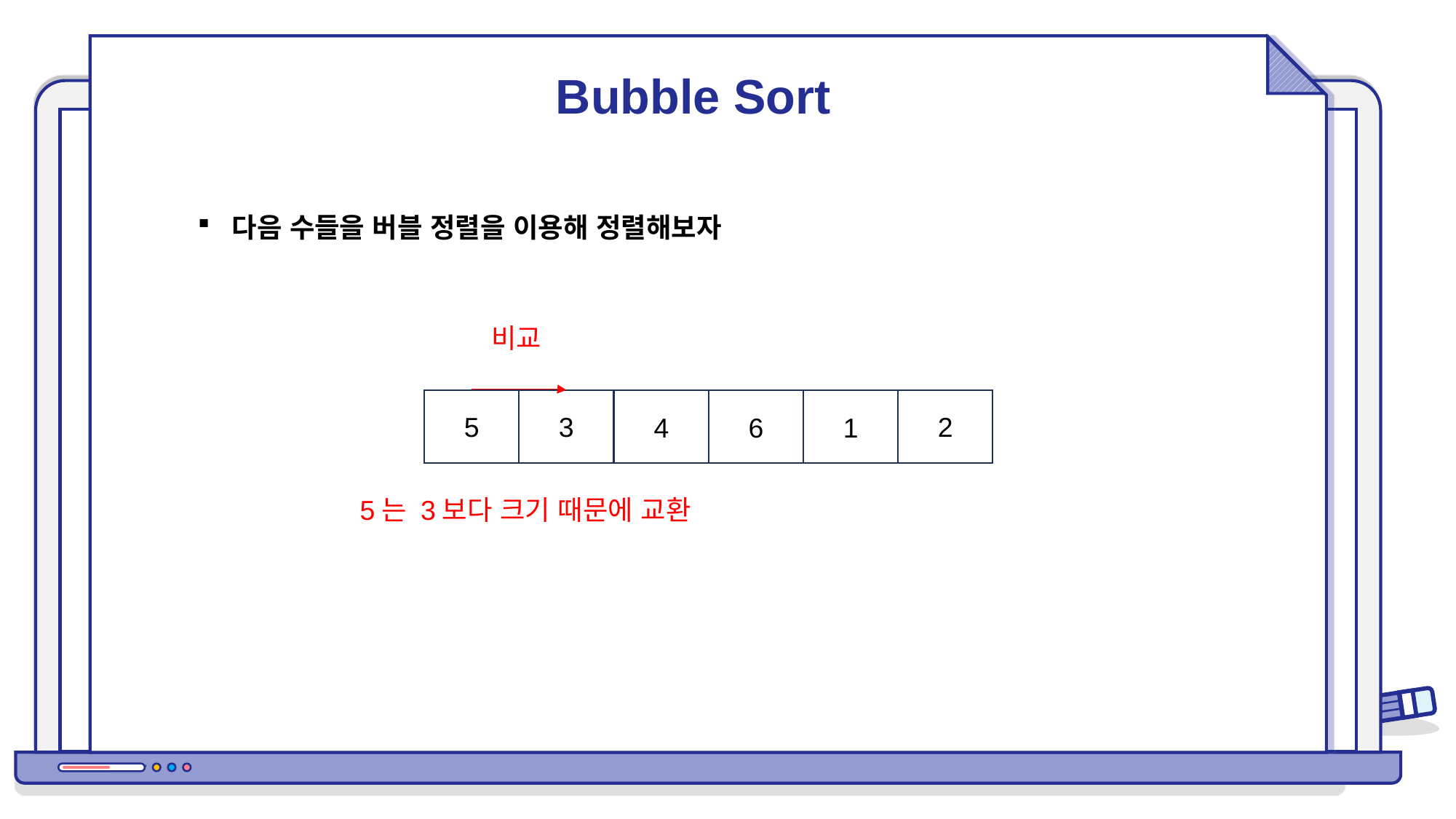

Bubble Sort

다음 수들을 버블 정렬을 이용해 정렬해보자
비교
5
3
2
1
4
6
5는 3보다 크기 때문에 교환